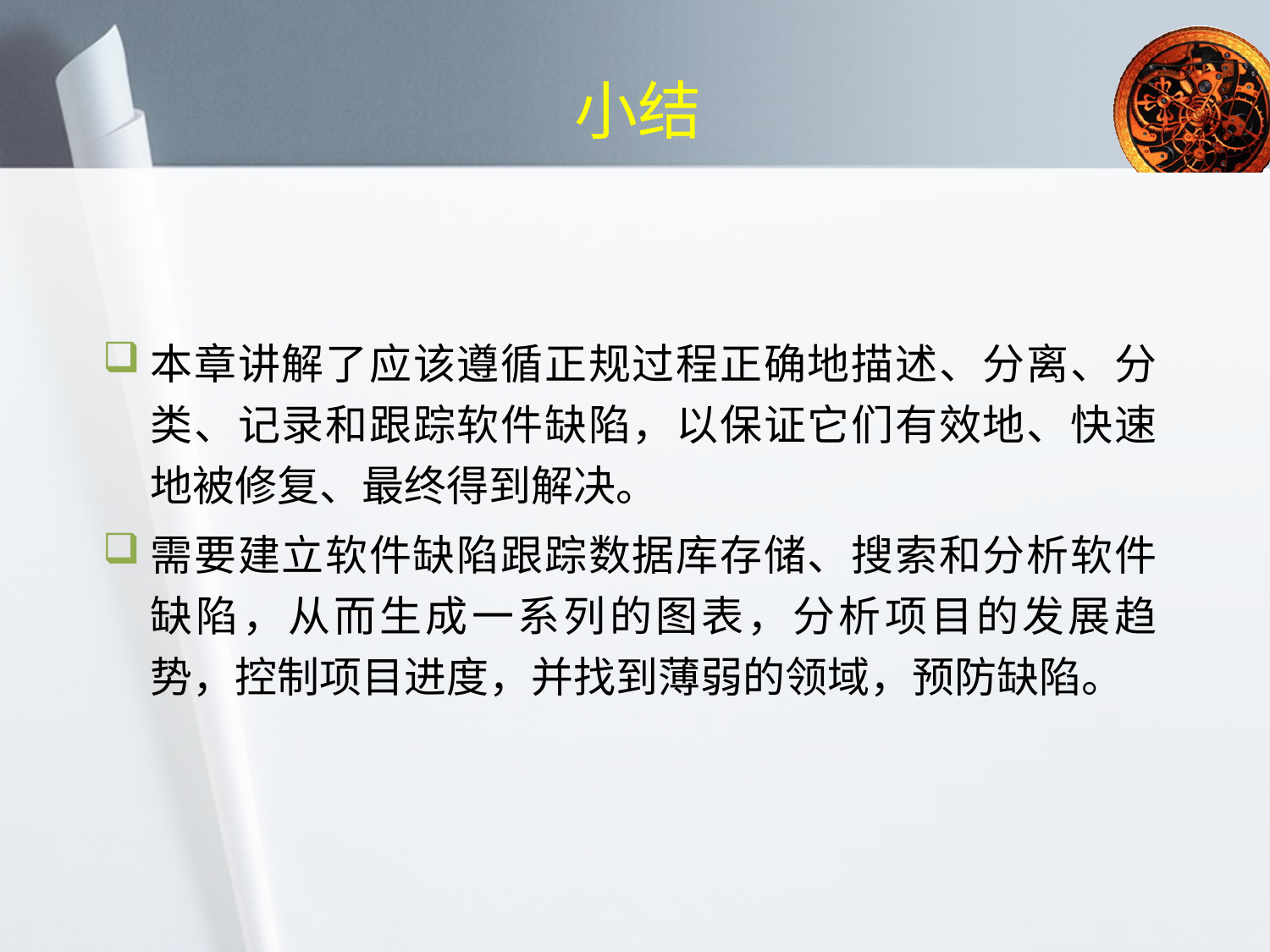

# 小结
本章讲解了应该遵循正规过程正确地描述、分离、分类、记录和跟踪软件缺陷，以保证它们有效地、快速地被修复、最终得到解决。
需要建立软件缺陷跟踪数据库存储、搜索和分析软件缺陷，从而生成一系列的图表，分析项目的发展趋势，控制项目进度，并找到薄弱的领域，预防缺陷。